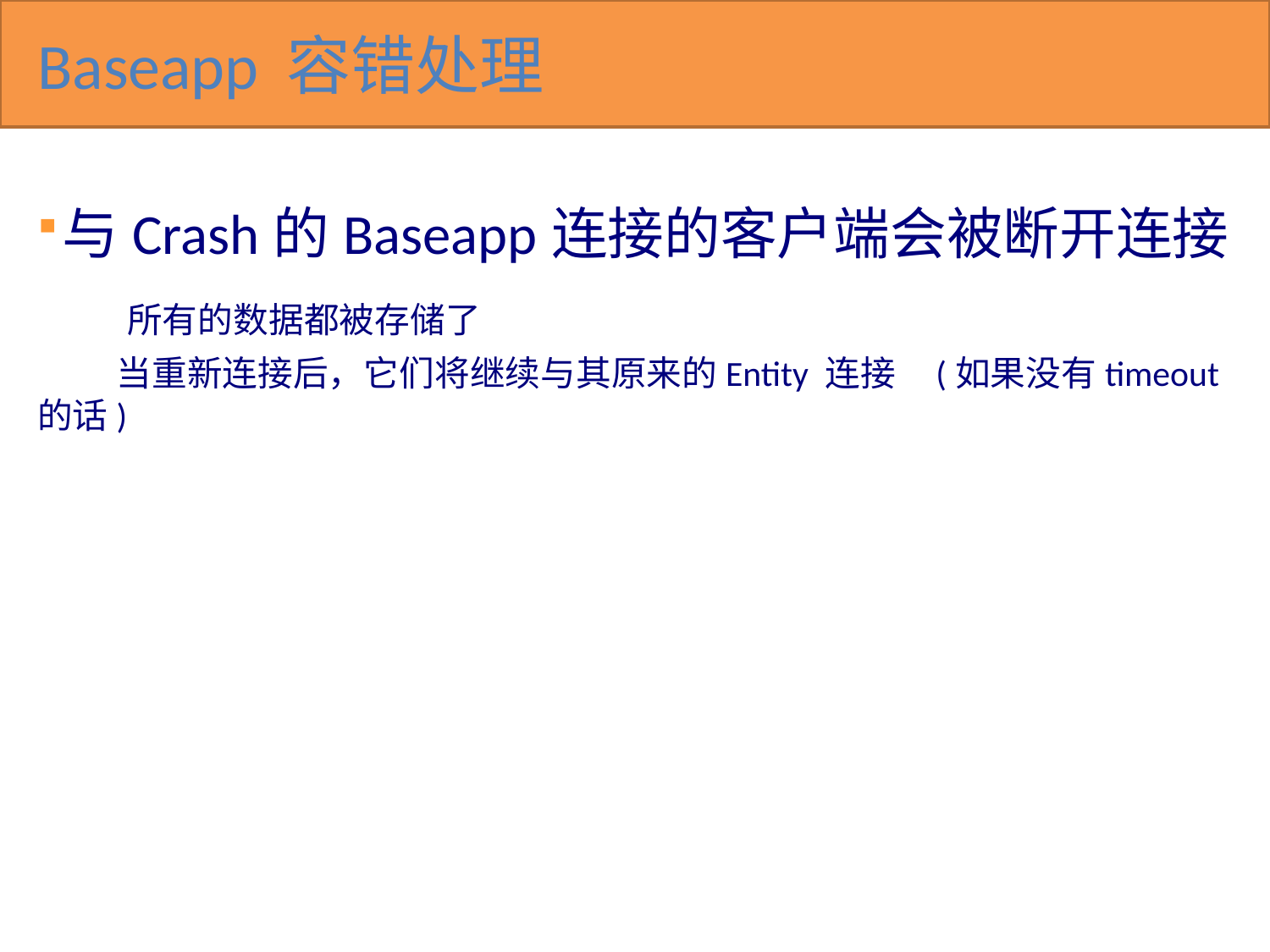

# Baseapp 容错处理
与Crash的Baseapp连接的客户端会被断开连接
      所有的数据都被存储了
         当重新连接后，它们将继续与其原来的Entity 连接    (如果没有timeout的话)